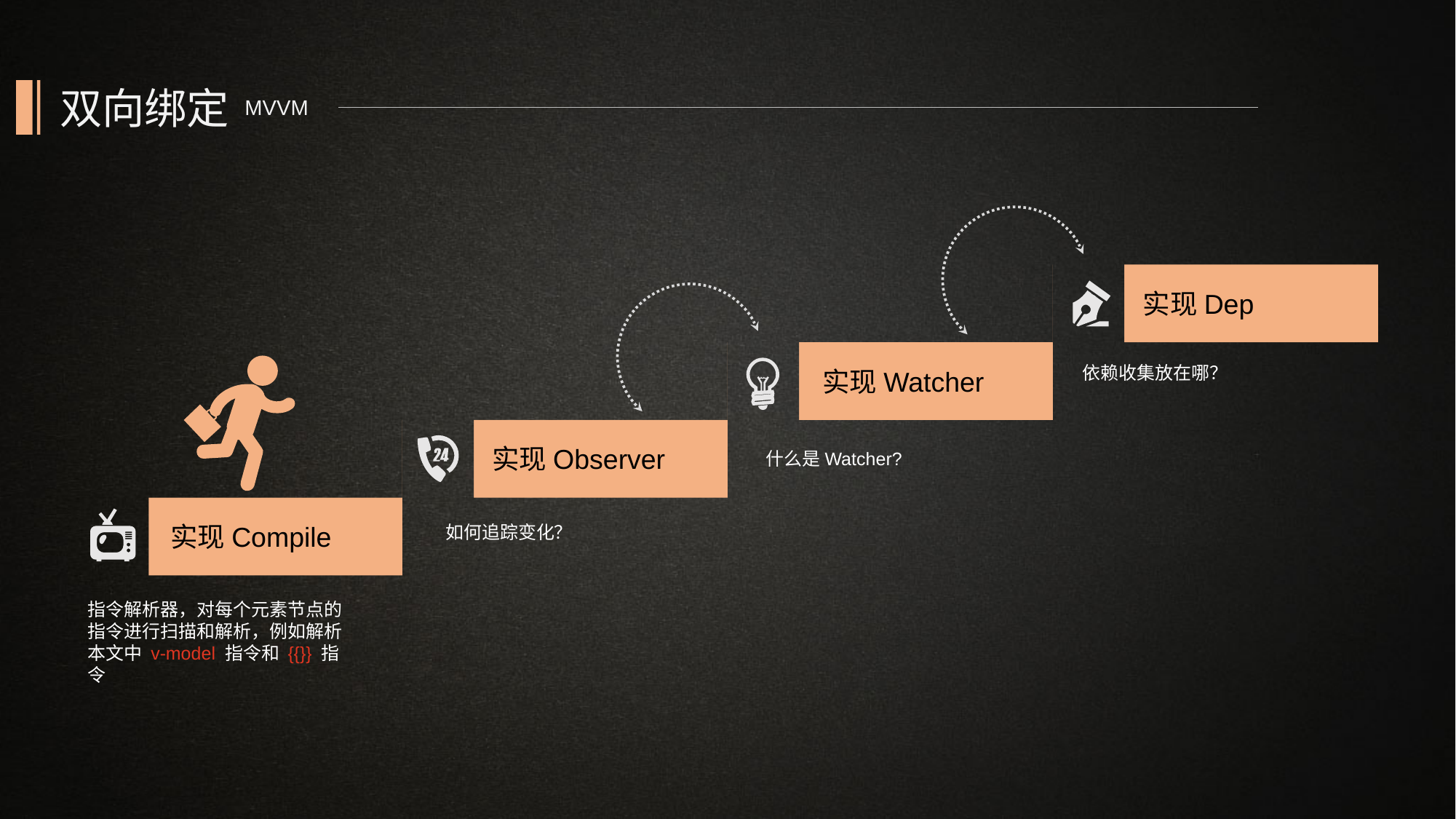

双向绑定
MVVM

实现Dep

实现Watcher

依赖收集放在哪？

实现Observer
什么是Watcher?

实现Compile
如何追踪变化？
指令解析器，对每个元素节点的指令进行扫描和解析，例如解析本文中 v-model 指令和 {{}} 指令